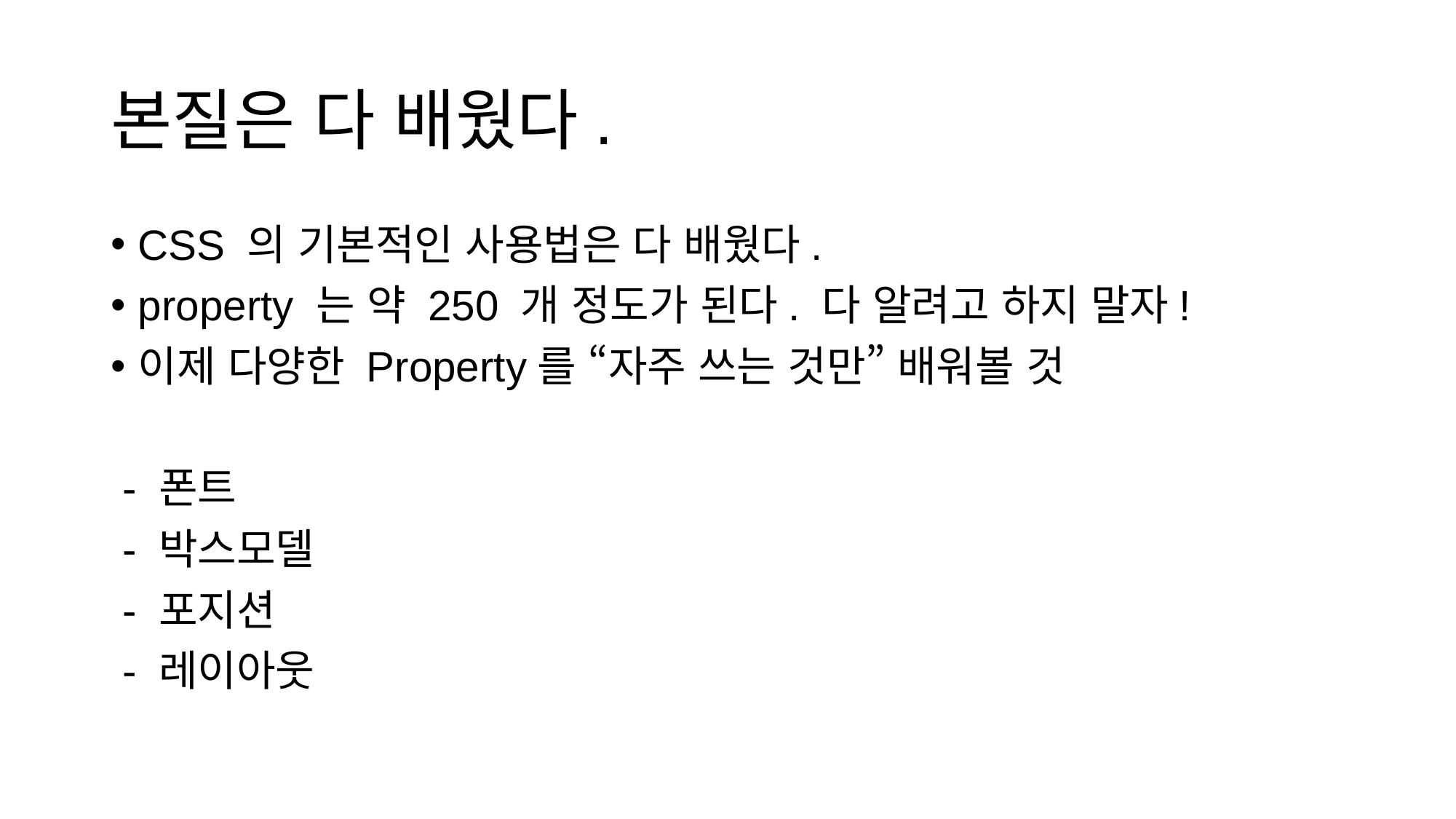

# 본질은 다 배웠다.
CSS 의 기본적인 사용법은 다 배웠다.
property 는 약 250 개 정도가 된다. 다 알려고 하지 말자!
이제 다양한 Property를 “자주 쓰는 것만” 배워볼 것

 - 폰트
 - 박스모델
 - 포지션
 - 레이아웃